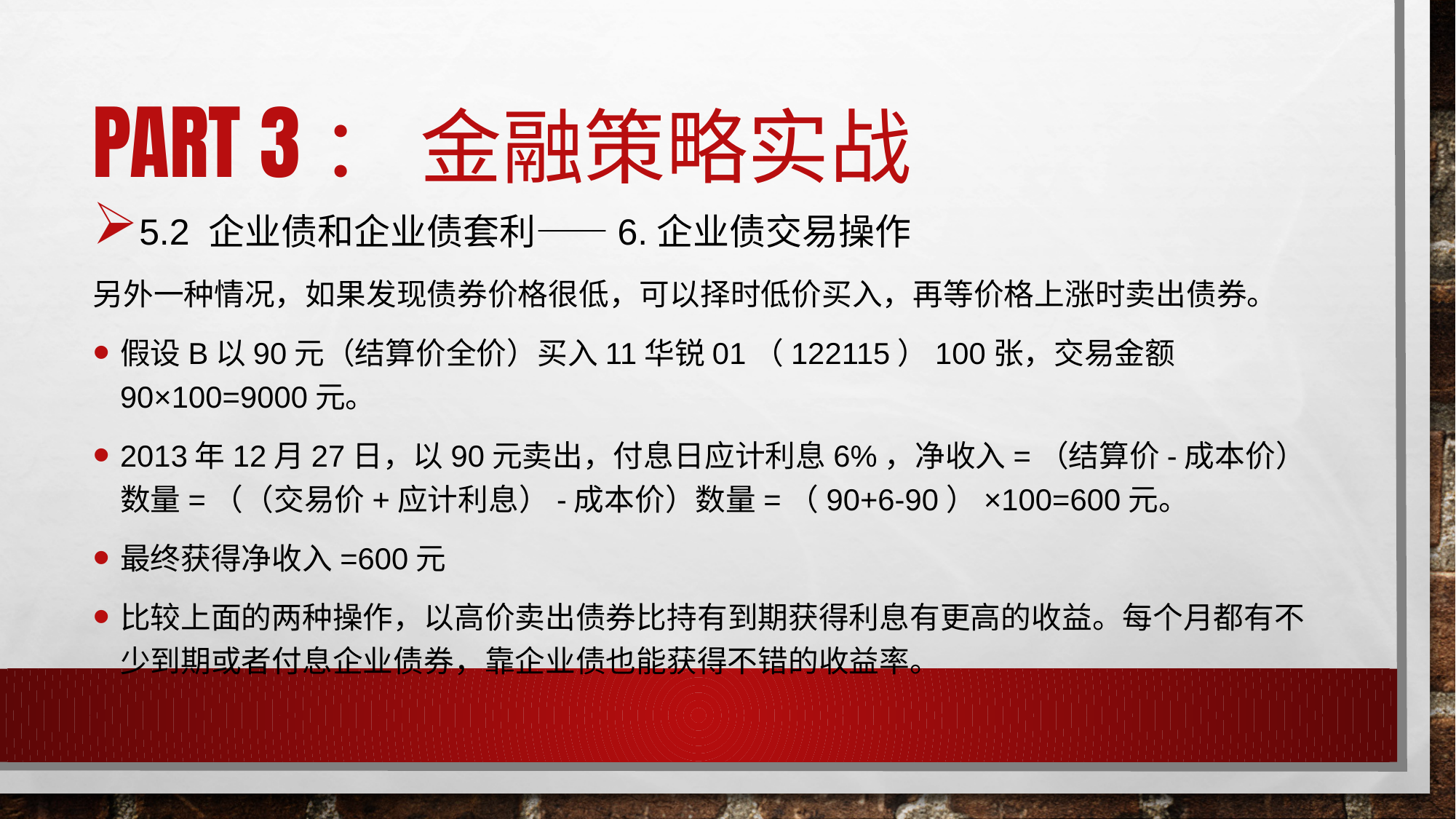

# Part 3： 金融策略实战
5.2 企业债和企业债套利——6.企业债交易操作
另外一种情况，如果发现债券价格很低，可以择时低价买入，再等价格上涨时卖出债券。
假设B以90元（结算价全价）买入11华锐01（122115）100张，交易金额90×100=9000元。
2013年12月27日，以90元卖出，付息日应计利息6%，净收入=（结算价-成本价）数量=（（交易价+应计利息）-成本价）数量=（90+6-90）×100=600元。
最终获得净收入=600元
比较上面的两种操作，以高价卖出债券比持有到期获得利息有更高的收益。每个月都有不少到期或者付息企业债券，靠企业债也能获得不错的收益率。